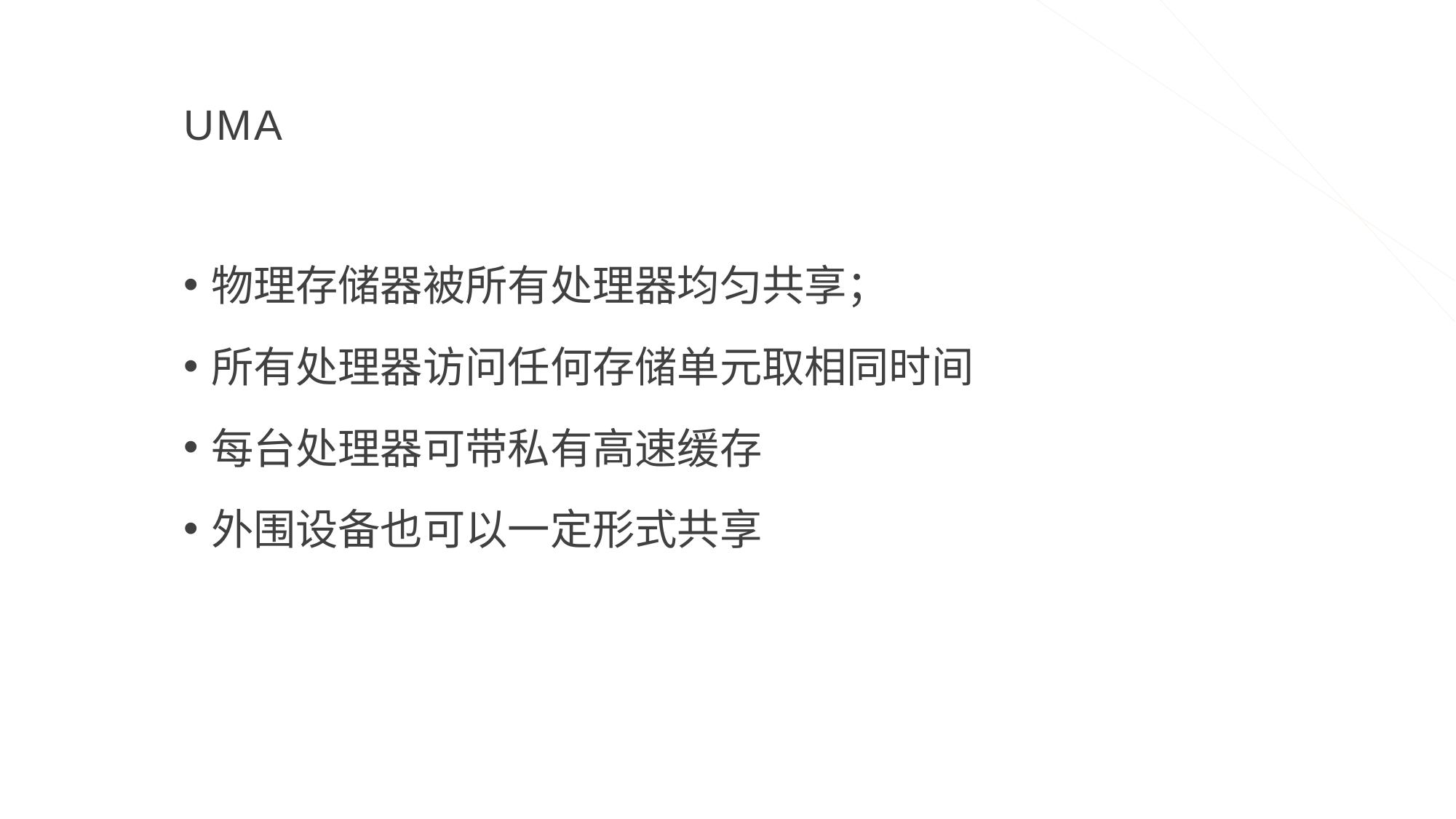

# UMA
物理存储器被所有处理器均匀共享；
所有处理器访问任何存储单元取相同时间
每台处理器可带私有高速缓存
外围设备也可以一定形式共享